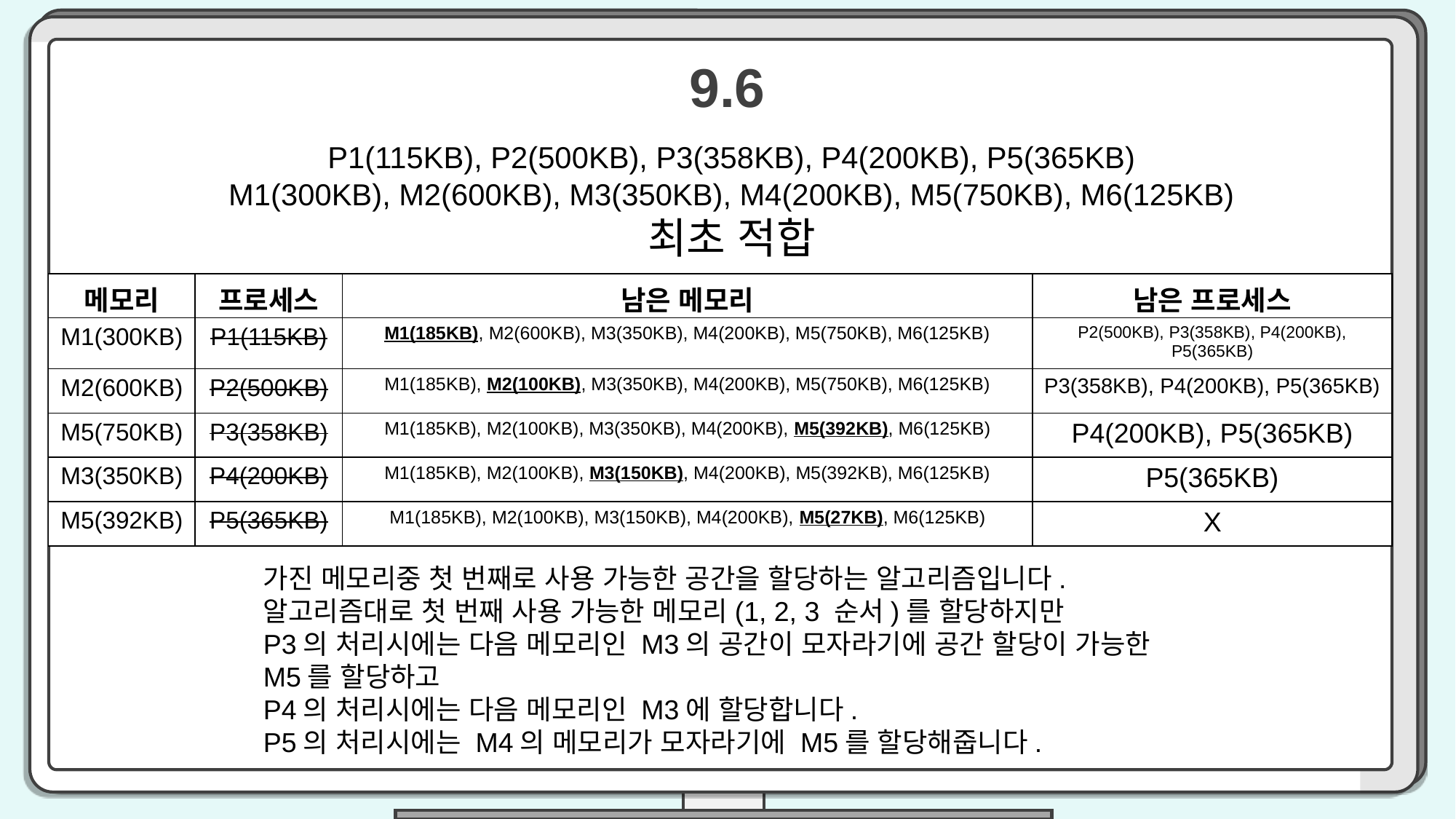

9.6
P1(115KB), P2(500KB), P3(358KB), P4(200KB), P5(365KB)
M1(300KB), M2(600KB), M3(350KB), M4(200KB), M5(750KB), M6(125KB)
최초 적합

| 메모리 | 프로세스 | 남은 메모리 | 남은 프로세스 |
| --- | --- | --- | --- |
| M1(300KB) | P1(115KB) | M1(185KB), M2(600KB), M3(350KB), M4(200KB), M5(750KB), M6(125KB) | P2(500KB), P3(358KB), P4(200KB), P5(365KB) |
| M2(600KB) | P2(500KB) | M1(185KB), M2(100KB), M3(350KB), M4(200KB), M5(750KB), M6(125KB) | P3(358KB), P4(200KB), P5(365KB) |
| M5(750KB) | P3(358KB) | M1(185KB), M2(100KB), M3(350KB), M4(200KB), M5(392KB), M6(125KB) | P4(200KB), P5(365KB) |
| M3(350KB) | P4(200KB) | M1(185KB), M2(100KB), M3(150KB), M4(200KB), M5(392KB), M6(125KB) | P5(365KB) |
| M5(392KB) | P5(365KB) | M1(185KB), M2(100KB), M3(150KB), M4(200KB), M5(27KB), M6(125KB) | X |
가진 메모리중 첫 번째로 사용 가능한 공간을 할당하는 알고리즘입니다.
알고리즘대로 첫 번째 사용 가능한 메모리(1, 2, 3 순서)를 할당하지만
P3의 처리시에는 다음 메모리인 M3의 공간이 모자라기에 공간 할당이 가능한 M5를 할당하고
P4의 처리시에는 다음 메모리인 M3에 할당합니다.
P5의 처리시에는 M4의 메모리가 모자라기에 M5를 할당해줍니다.